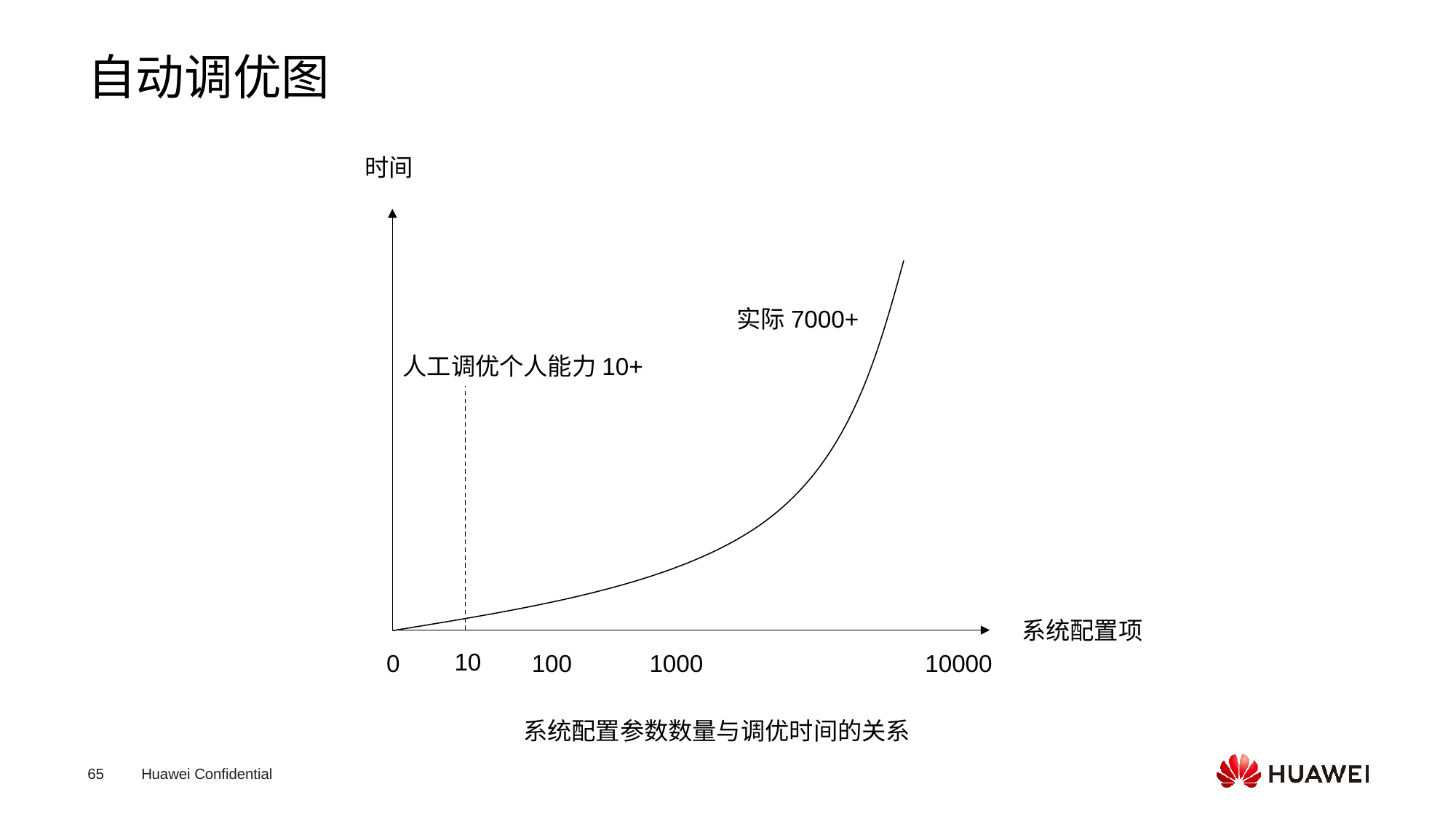

# 自动调优图
时间

实际7000+
人工调优个人能力10+
系统配置项
10
0
100
1000
10000
系统配置参数数量与调优时间的关系